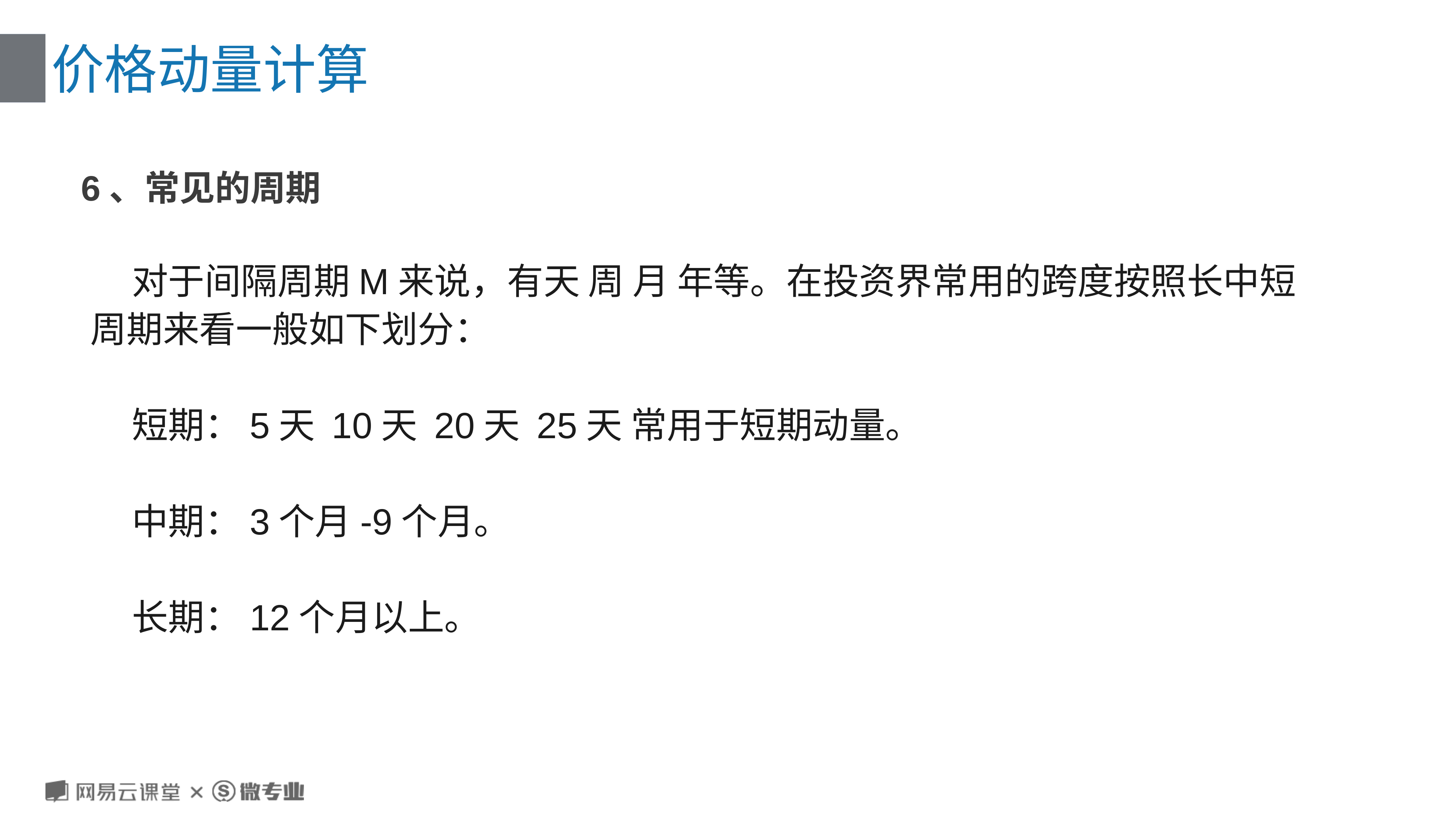

# 价格动量计算
6、常见的周期

    对于间隔周期M来说，有天 周 月 年等。在投资界常用的跨度按照长中短周期来看一般如下划分：

    短期：5天 10天 20天 25天 常用于短期动量。

    中期：3个月-9个月。

    长期：12个月以上。